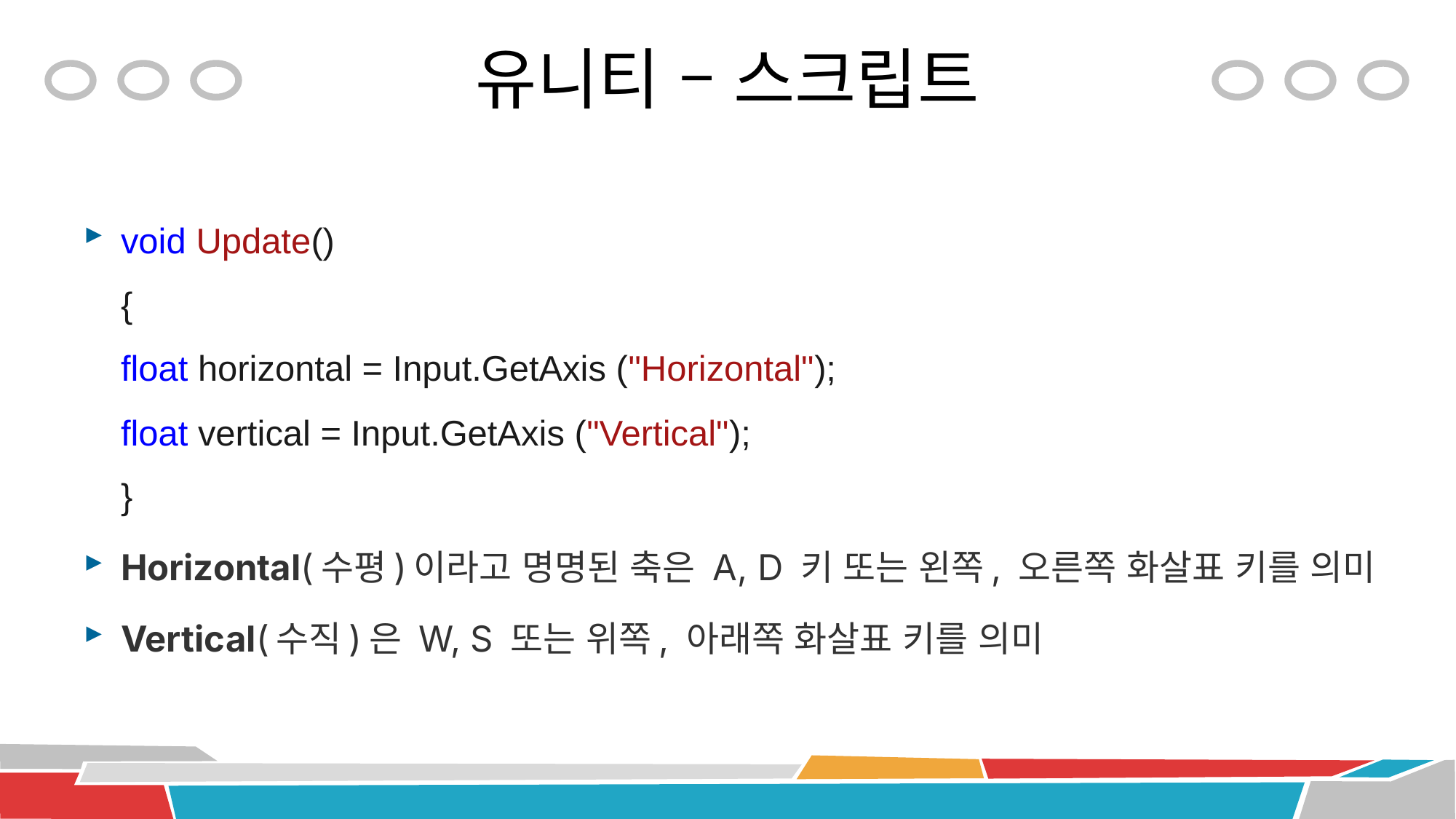

# 유니티 – 스크립트
void Update()
{
float horizontal = Input.GetAxis ("Horizontal");
float vertical = Input.GetAxis ("Vertical");
}
Horizontal(수평)이라고 명명된 축은 A, D 키 또는 왼쪽, 오른쪽 화살표 키를 의미
Vertical(수직)은 W, S 또는 위쪽, 아래쪽 화살표 키를 의미